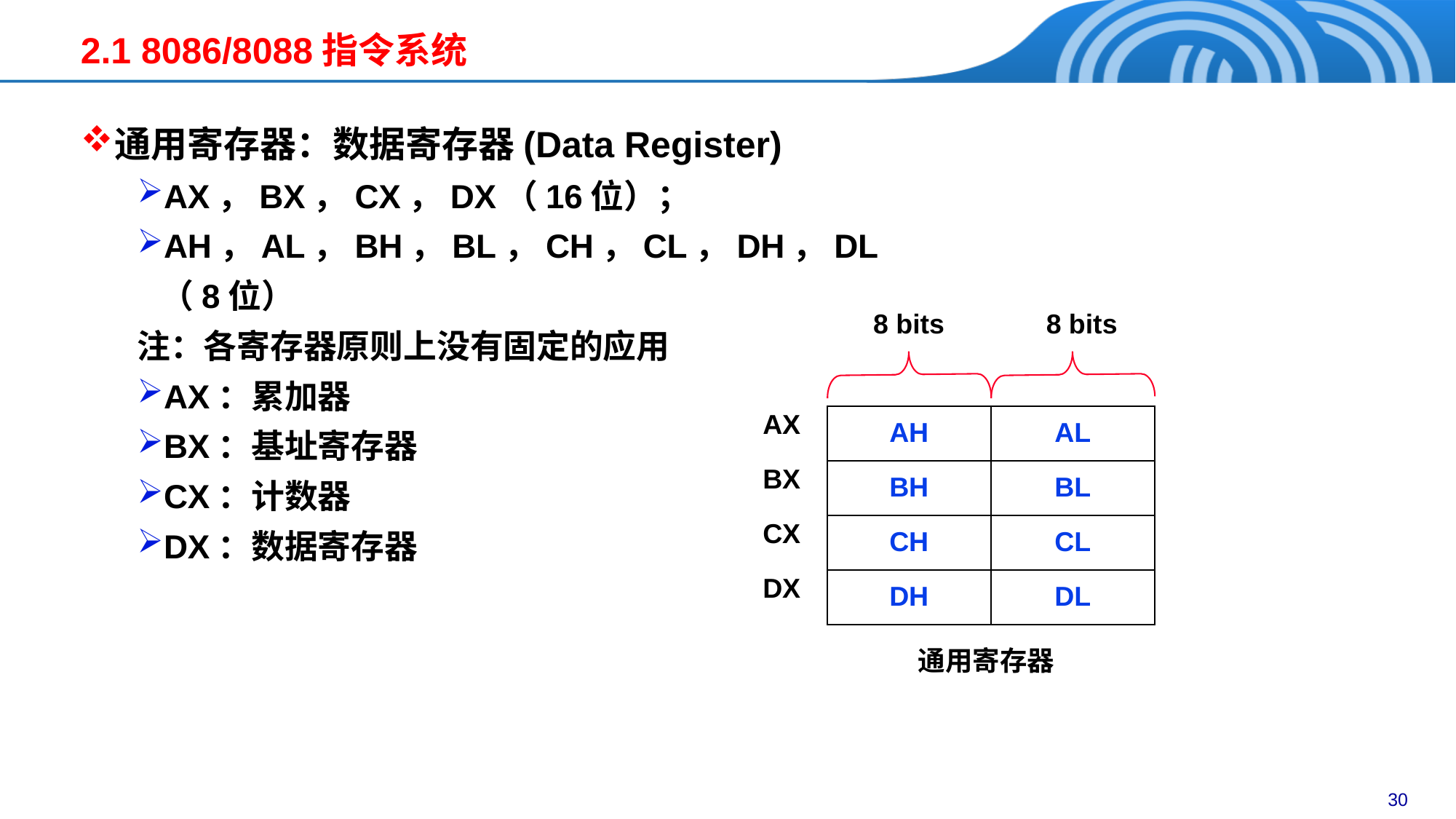

2.1 8086/8088指令系统
通用寄存器：数据寄存器(Data Register)
AX，BX，CX，DX（16位）；
AH，AL，BH，BL，CH，CL，DH，DL（8位）
注：各寄存器原则上没有固定的应用
AX：累加器
BX：基址寄存器
CX：计数器
DX：数据寄存器

8 bits
8 bits
AX
AH
AL
BX
BH
BL
CX
CH
CL
DX
DH
DL
通用寄存器